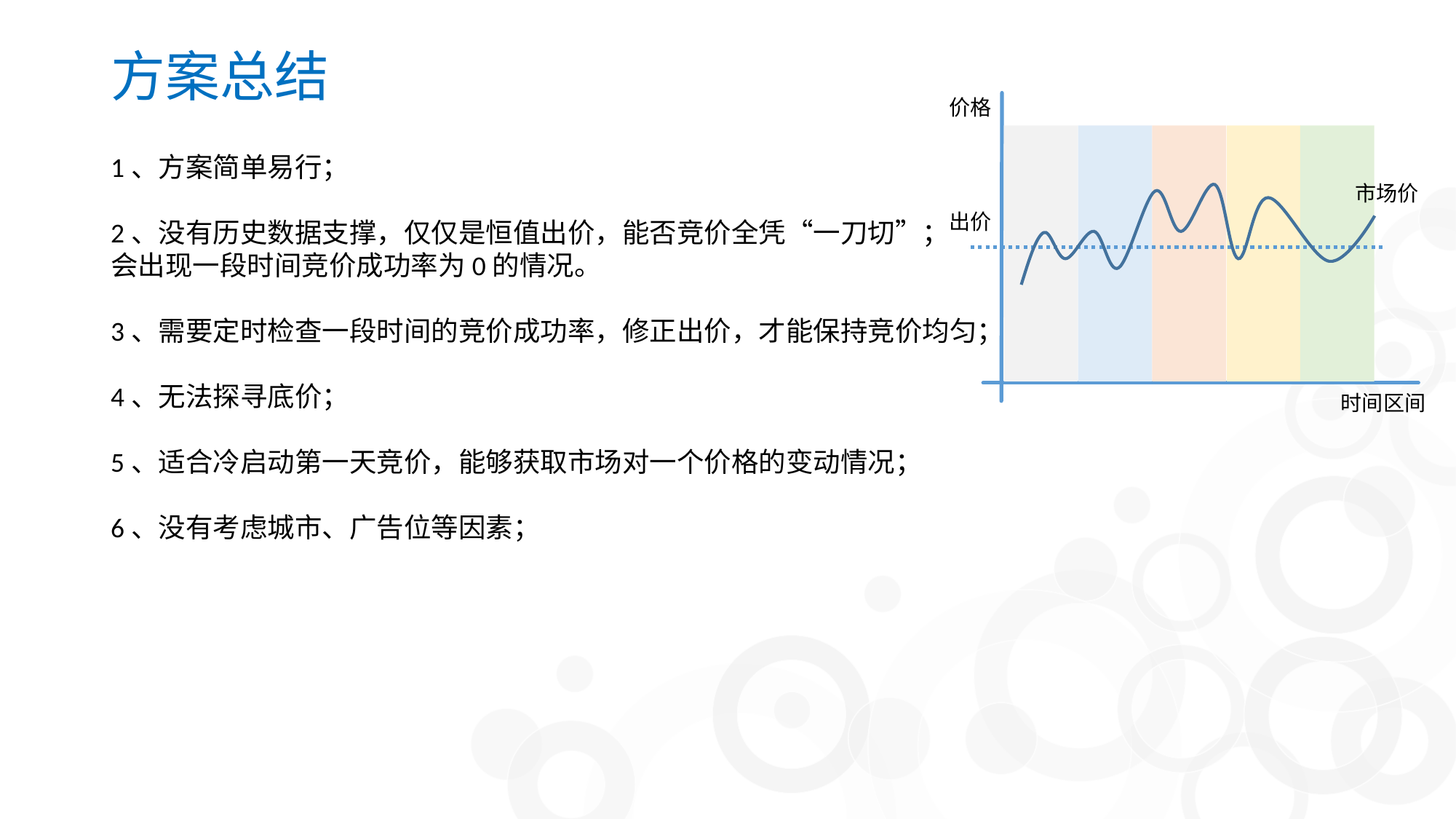

# 方案总结
价格

时间区间
1、方案简单易行；

2、没有历史数据支撑，仅仅是恒值出价，能否竞价全凭“一刀切”；
会出现一段时间竞价成功率为0的情况。

3、需要定时检查一段时间的竞价成功率，修正出价，才能保持竞价均匀；

4、无法探寻底价；

5、适合冷启动第一天竞价，能够获取市场对一个价格的变动情况；

6、没有考虑城市、广告位等因素；
市场价

出价